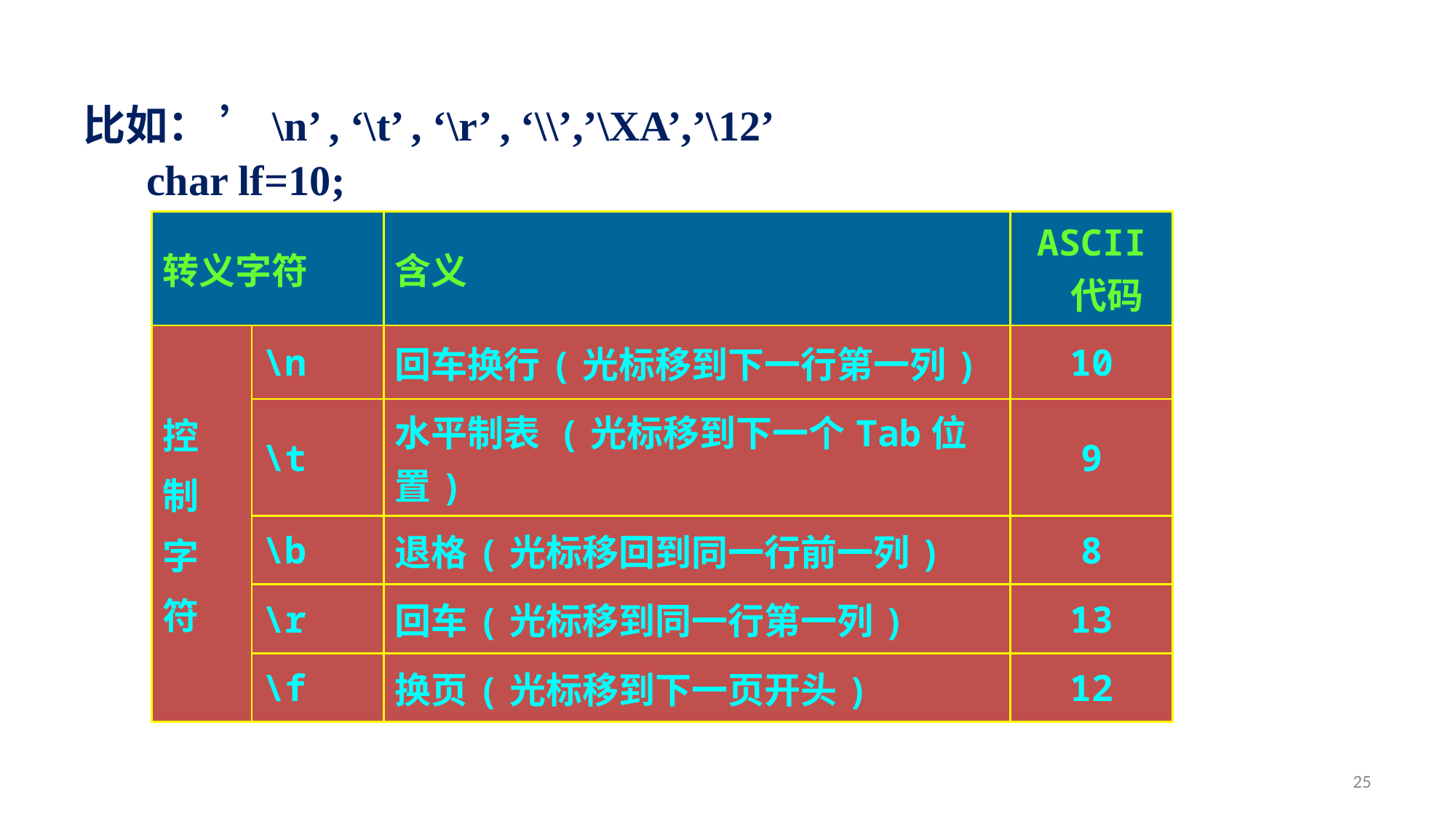

比如： ’\n’ , ‘\t’ , ‘\r’ , ‘\\’,’\XA’,’\12’
      char lf=10;
| 转义字符 |  | 含义 | ASCII 代码 |
| --- | --- | --- | --- |
| 控 制 字 符 | \n | 回车换行(光标移到下一行第一列) | 10 |
|  | \t | 水平制表 (光标移到下一个Tab位置) | 9 |
|  | \b | 退格(光标移回到同一行前一列) | 8 |
|  | \r | 回车(光标移到同一行第一列) | 13 |
|  | \f | 换页(光标移到下一页开头) | 12 |
25